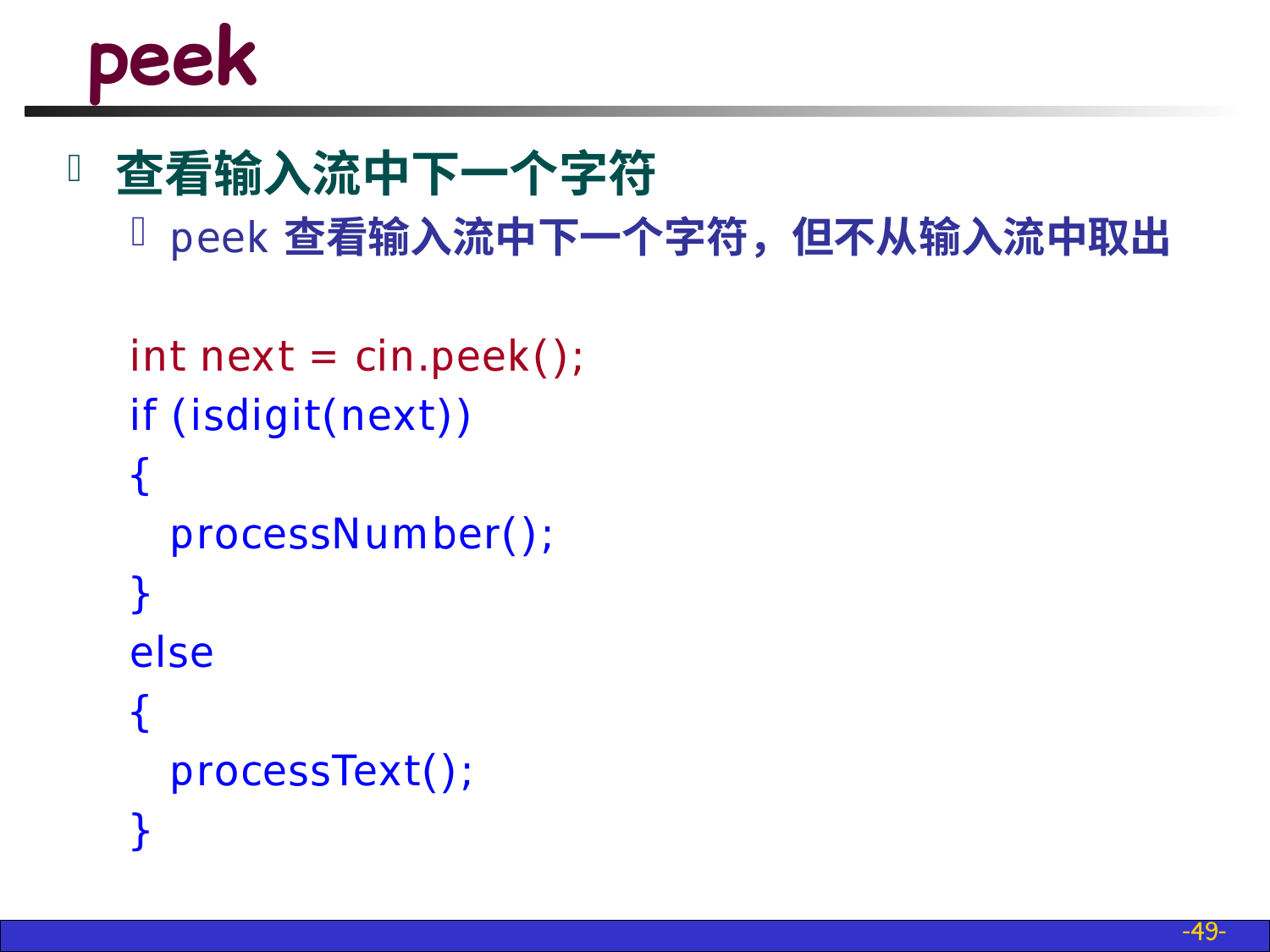

# peek
查看输入流中下一个字符
peek查看输入流中下一个字符，但不从输入流中取出

int next = cin.peek();
if (isdigit(next))
{
	processNumber();
}
else
{
	processText();
}
-49-